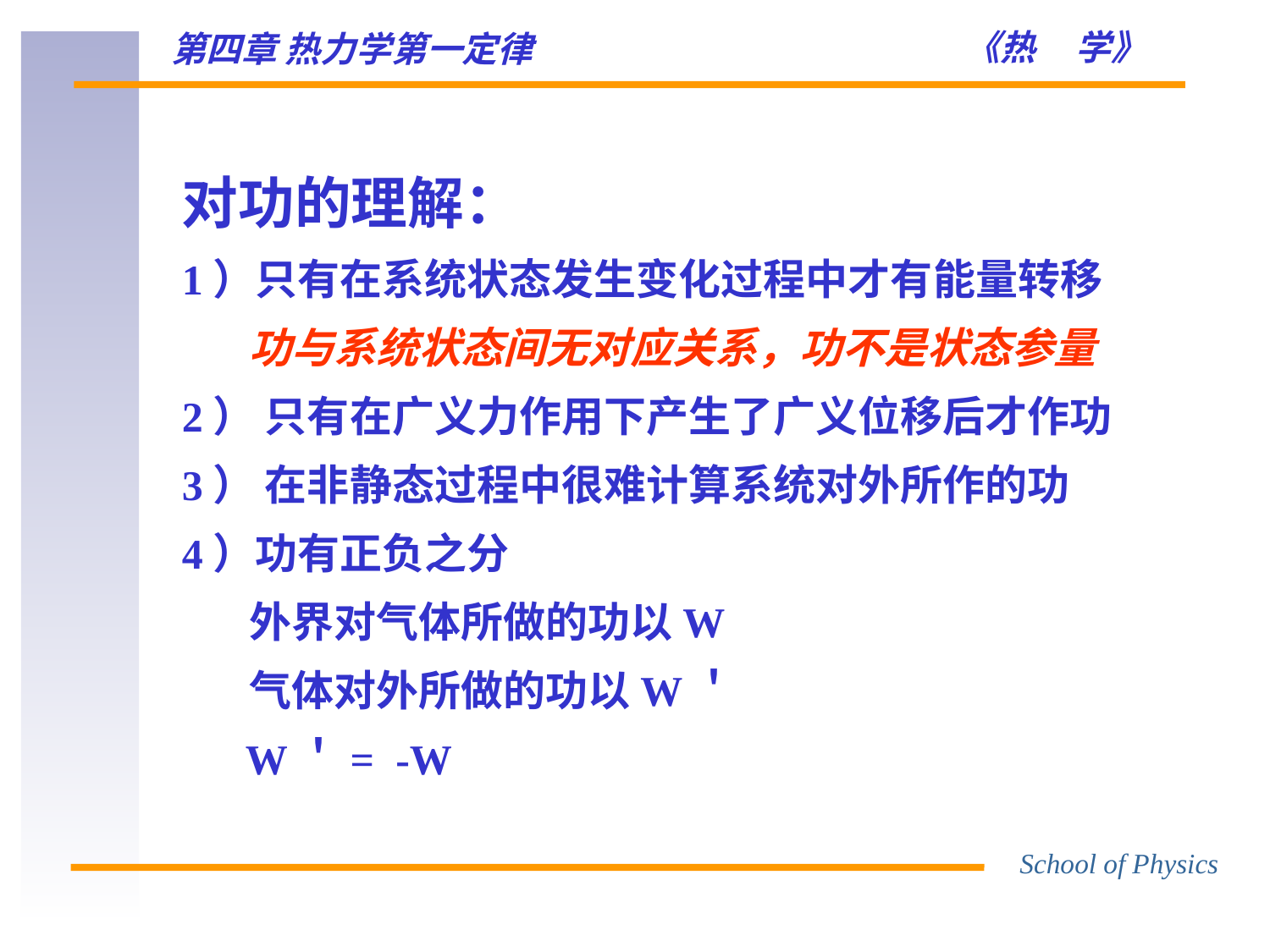

对功的理解：
1）只有在系统状态发生变化过程中才有能量转移
      功与系统状态间无对应关系，功不是状态参量
2） 只有在广义力作用下产生了广义位移后才作功
3） 在非静态过程中很难计算系统对外所作的功
4）功有正负之分
      外界对气体所做的功以W
      气体对外所做的功以W＇
      W＇=  -W